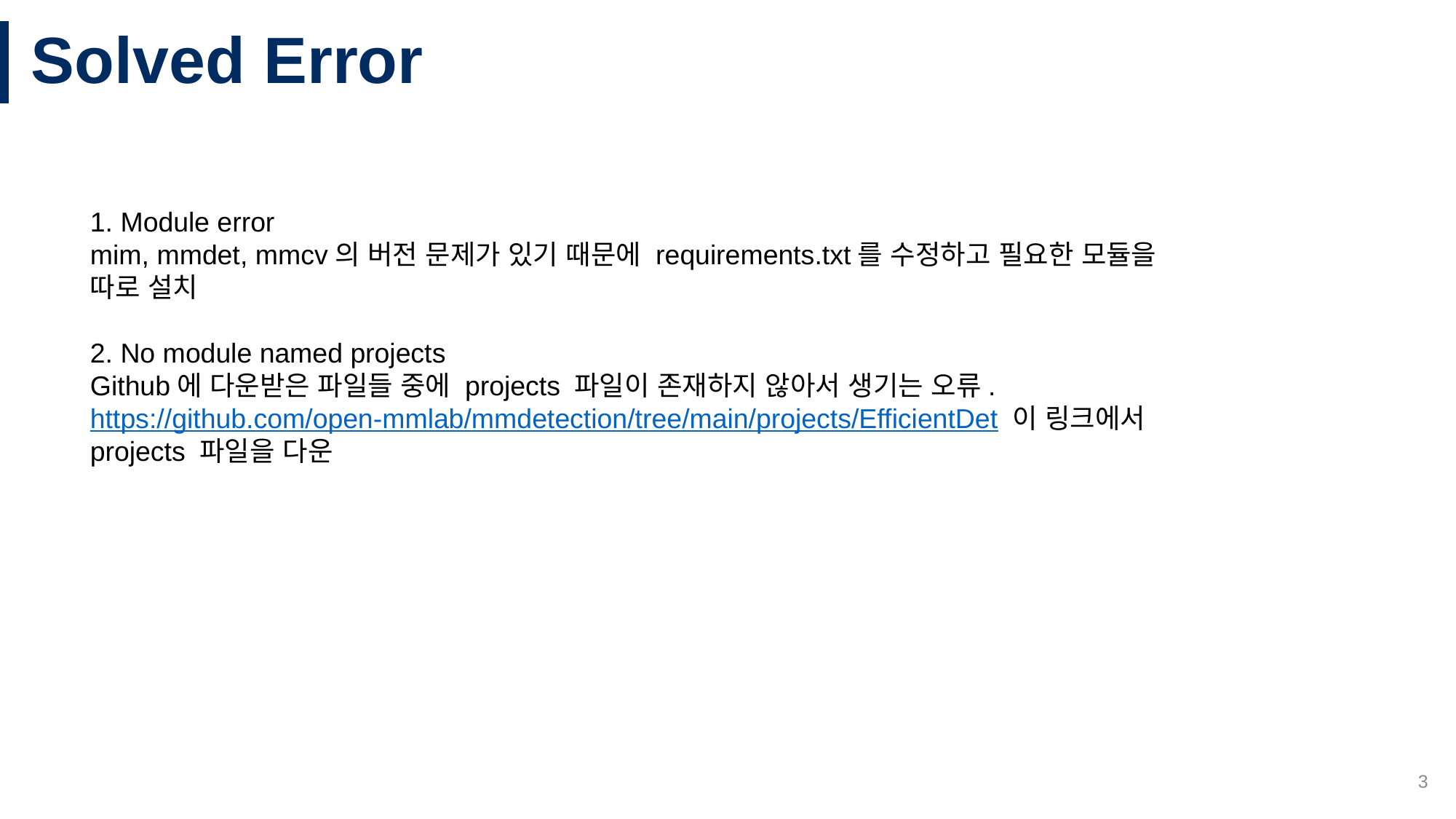

# Solved Error
1. Module error
mim, mmdet, mmcv의 버전 문제가 있기 때문에 requirements.txt를 수정하고 필요한 모듈을 따로 설치

2. No module named projects
Github에 다운받은 파일들 중에 projects 파일이 존재하지 않아서 생기는 오류. https://github.com/open-mmlab/mmdetection/tree/main/projects/EfficientDet 이 링크에서 projects 파일을 다운

3